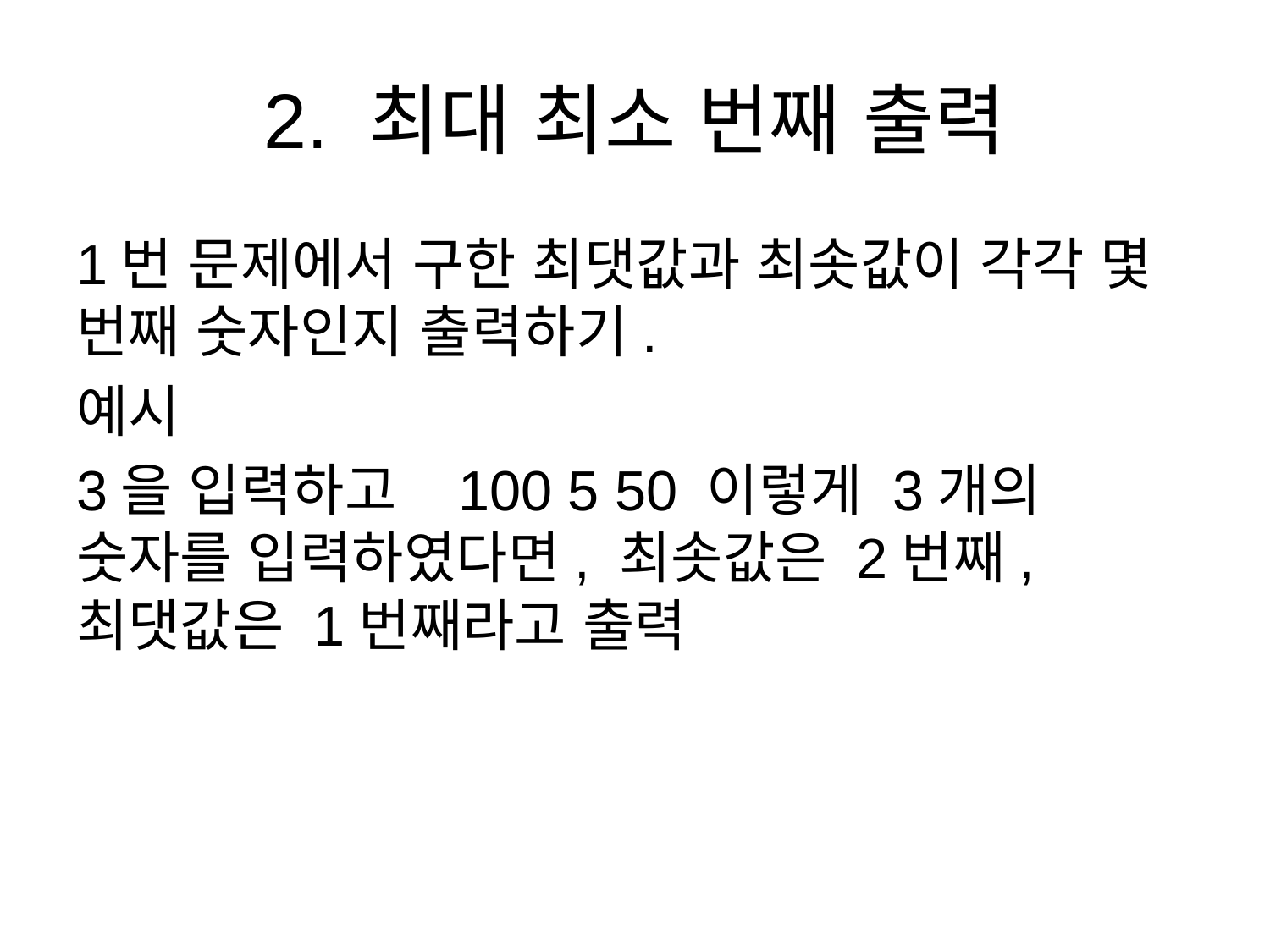

# 2. 최대 최소 번째 출력
1번 문제에서 구한 최댓값과 최솟값이 각각 몇 번째 숫자인지 출력하기.
예시
3을 입력하고   100 5 50 이렇게 3개의 숫자를 입력하였다면, 최솟값은 2번째, 최댓값은 1번째라고 출력